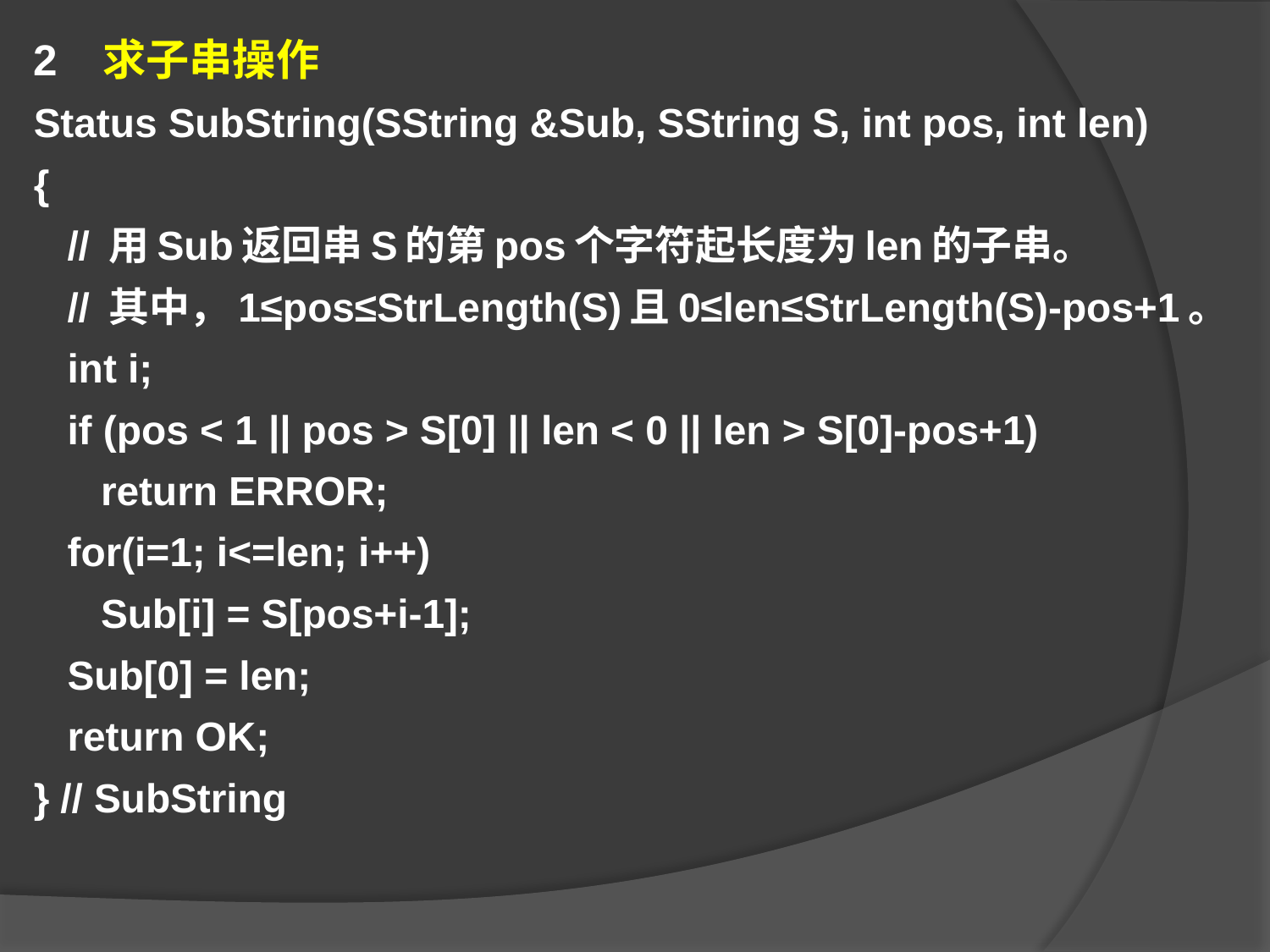

# 2   求子串操作
Status SubString(SString &Sub, SString S, int pos, int len)
{
   // 用Sub返回串S的第pos个字符起长度为len的子串。
   // 其中，1≤pos≤StrLength(S)且0≤len≤StrLength(S)-pos+1。
   int i;
   if (pos < 1 || pos > S[0] || len < 0 || len > S[0]-pos+1)
      return ERROR;
   for(i=1; i<=len; i++)
      Sub[i] = S[pos+i-1];
   Sub[0] = len;
   return OK;
} // SubString